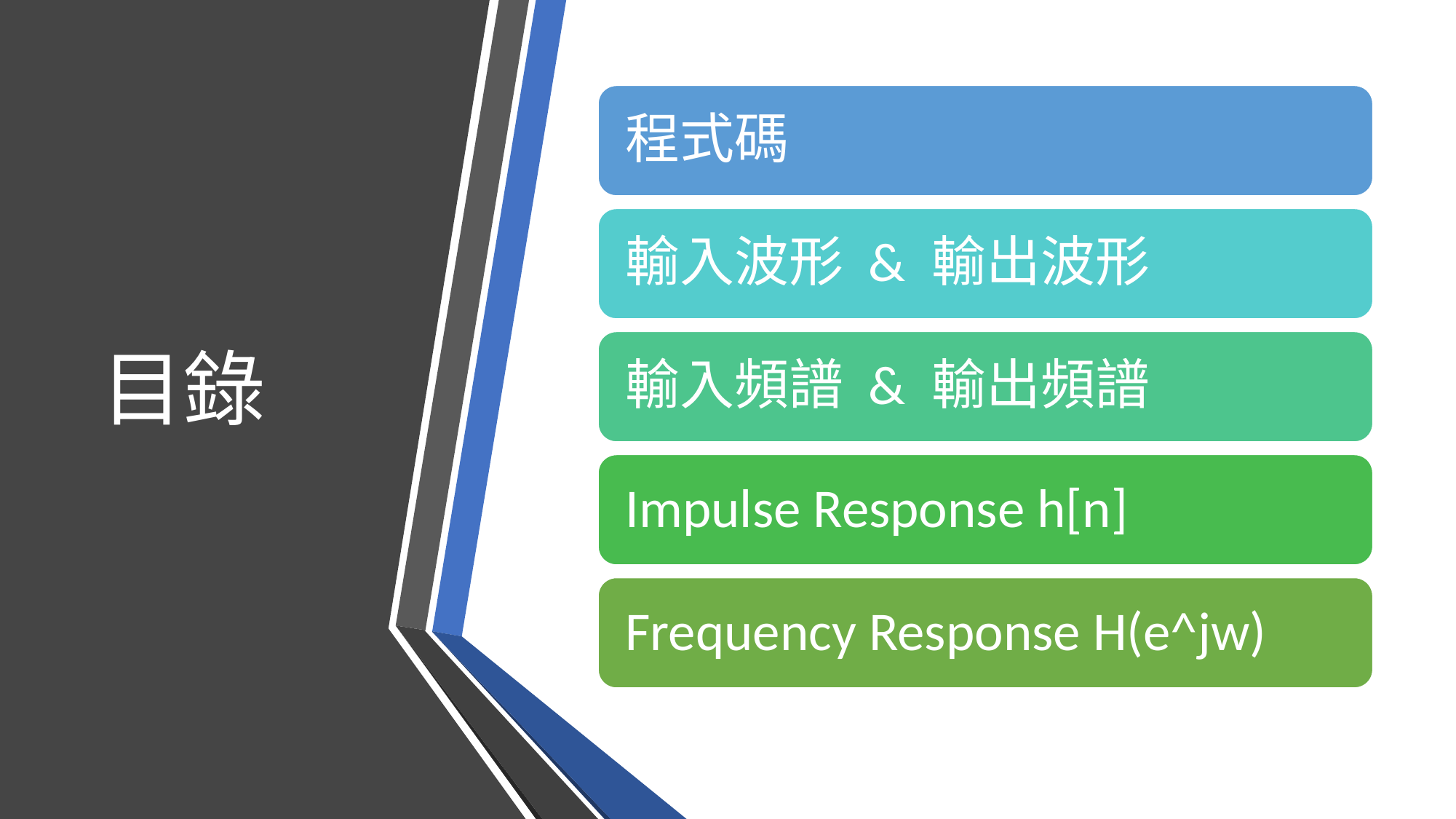

程式碼
輸入波形 & 輸出波形
輸入頻譜 & 輸出頻譜
Impulse Response h[n]
Frequency Response H(e^jw)
目錄